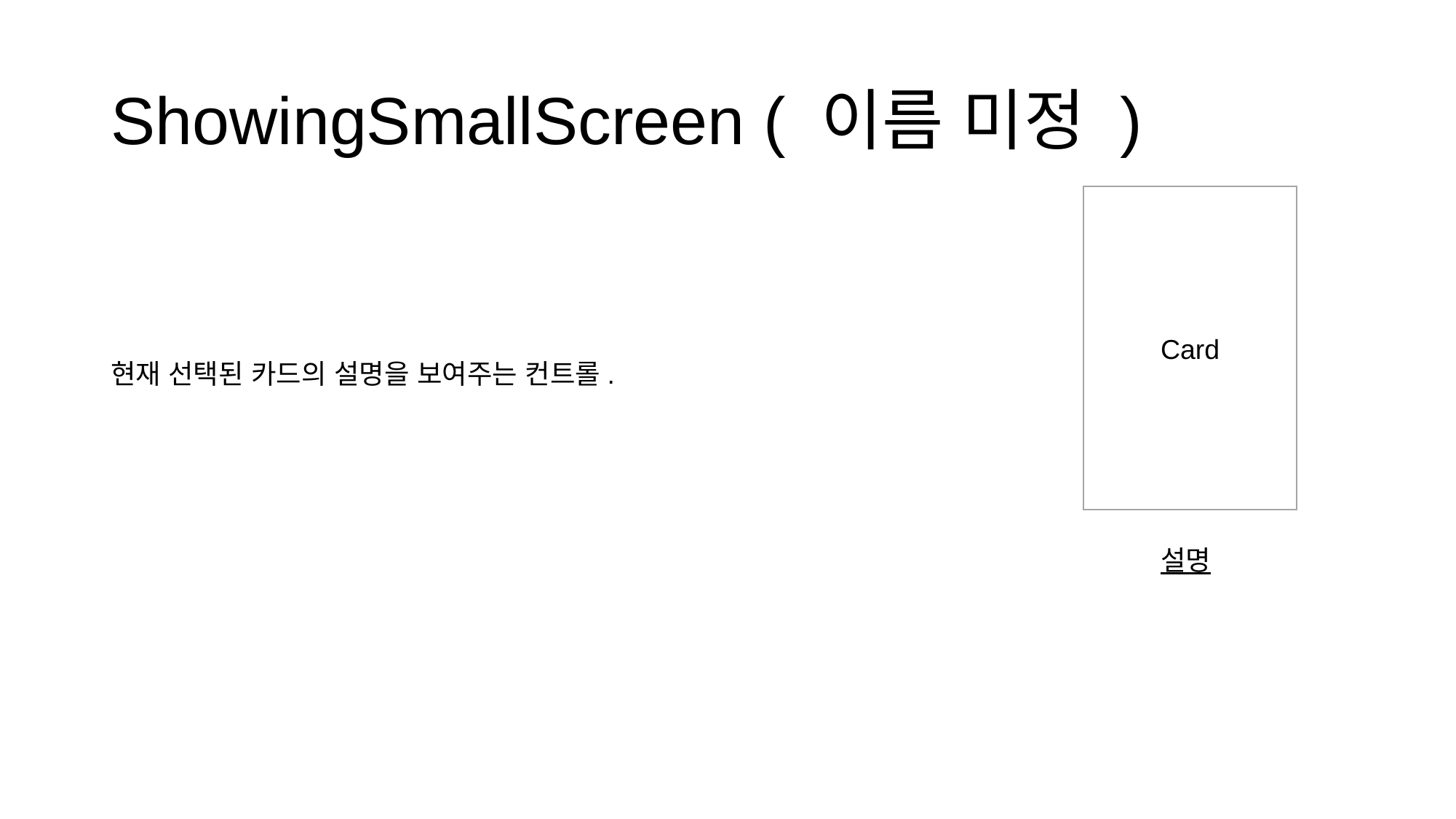

# ShowingSmallScreen ( 이름 미정 )
Card
현재 선택된 카드의 설명을 보여주는 컨트롤.

설명